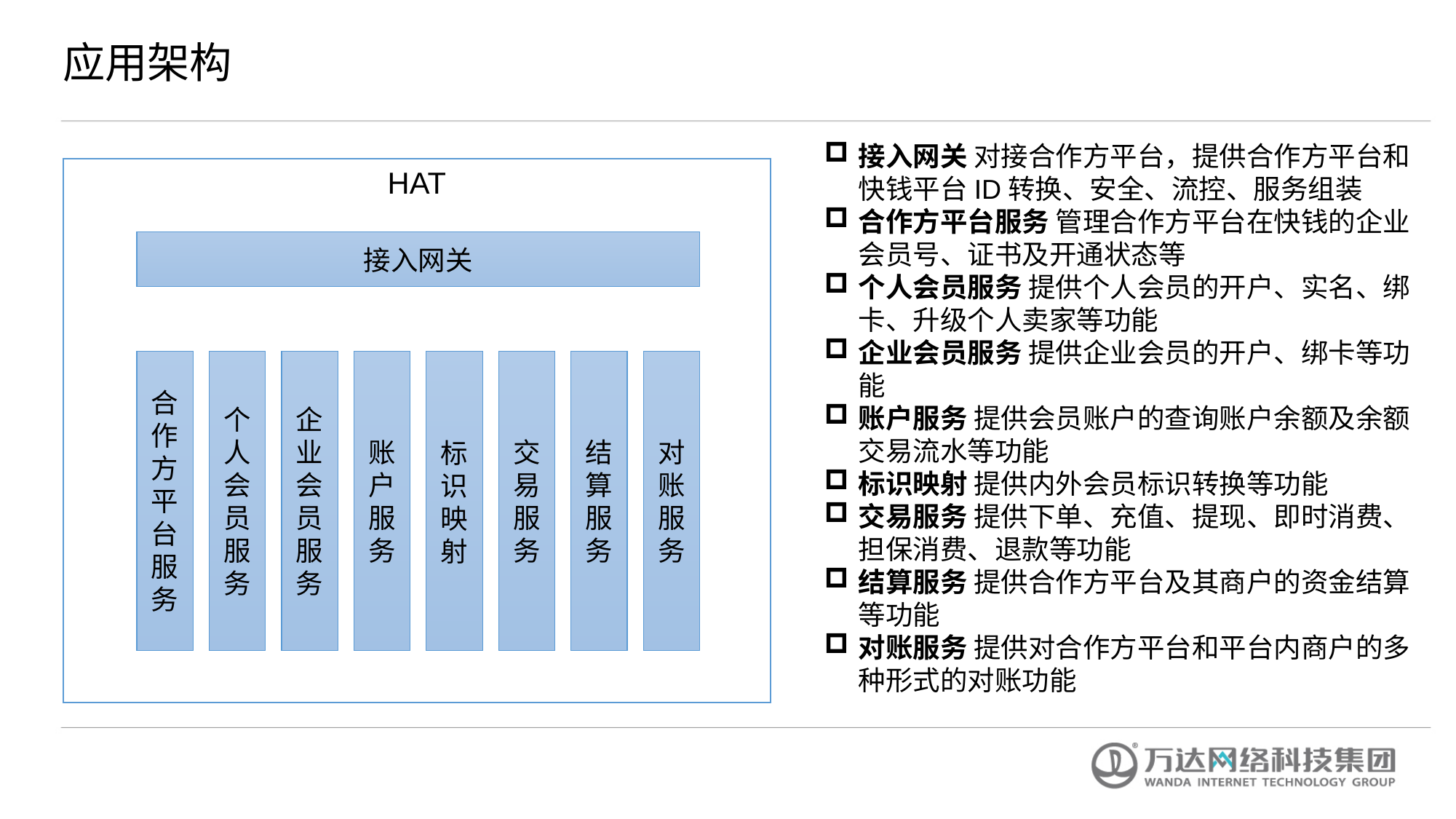

应用架构
接入网关 对接合作方平台，提供合作方平台和快钱平台ID转换、安全、流控、服务组装
合作方平台服务 管理合作方平台在快钱的企业会员号、证书及开通状态等
个人会员服务 提供个人会员的开户、实名、绑卡、升级个人卖家等功能
企业会员服务 提供企业会员的开户、绑卡等功能
账户服务 提供会员账户的查询账户余额及余额交易流水等功能
标识映射 提供内外会员标识转换等功能
交易服务 提供下单、充值、提现、即时消费、担保消费、退款等功能
结算服务 提供合作方平台及其商户的资金结算等功能
对账服务 提供对合作方平台和平台内商户的多种形式的对账功能

HAT
接入网关
对账服务
结算服务
账户服务
个人会员服务
合作方平台服务
企业会员服务
交易服务
标识映射